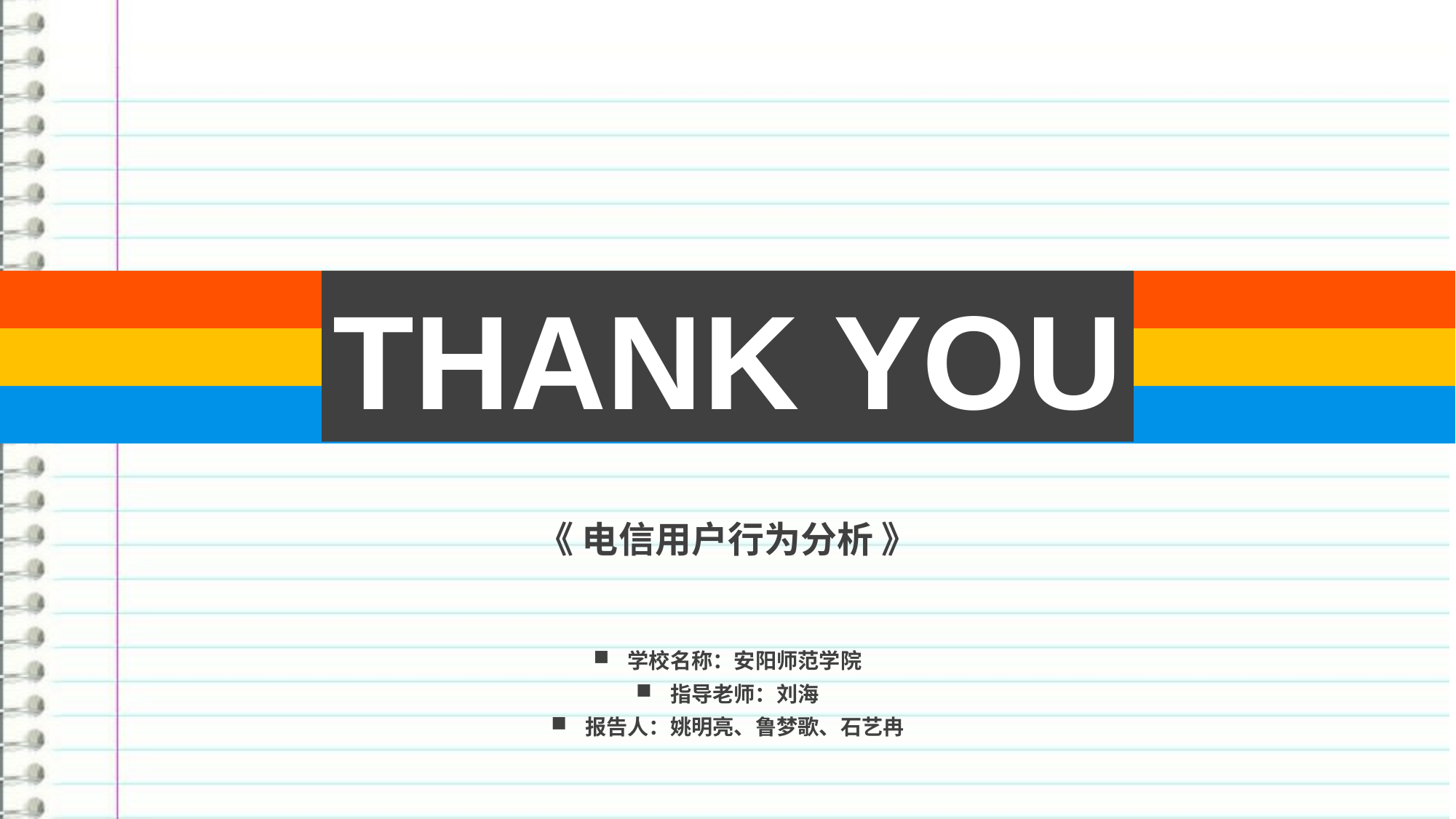

THANK YOU
《 电信用户行为分析 》
学校名称：安阳师范学院
指导老师：刘海
报告人：姚明亮、鲁梦歌、石艺冉